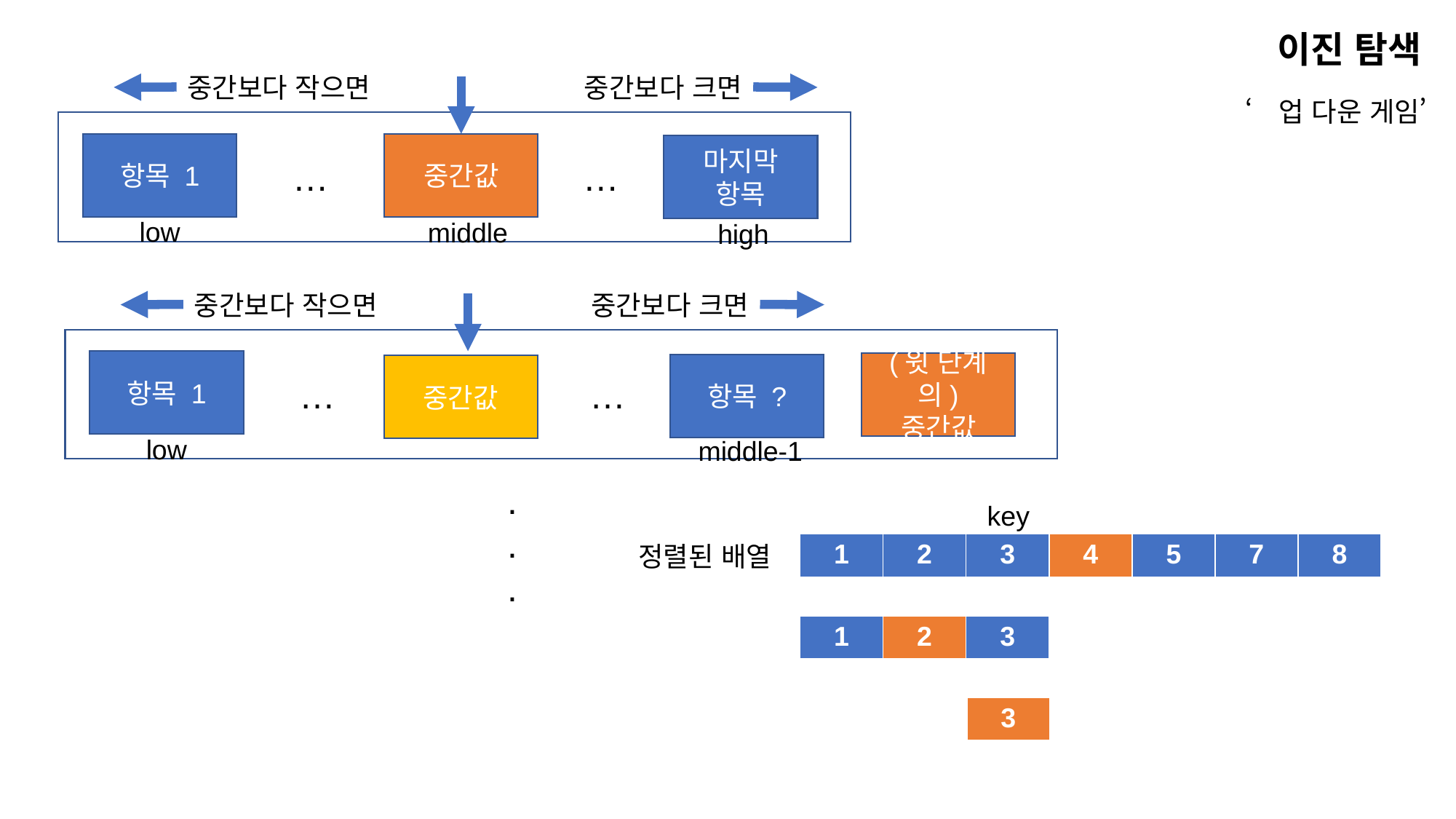

이진 탐색
중간보다 작으면
중간보다 크면
‘업 다운 게임’

항목 1
중간값
마지막
항목
…
…
low
middle
high
중간보다 작으면
중간보다 크면

항목 1
(윗 단계의)
중간값
항목 ?
중간값
…
…
low
middle-1
.
.
.

key
| 1 | 2 | 3 | 4 | 5 | 7 | 8 |
| --- | --- | --- | --- | --- | --- | --- |
정렬된 배열
| 1 | 2 | 3 |
| --- | --- | --- |
| 3 |
| --- |